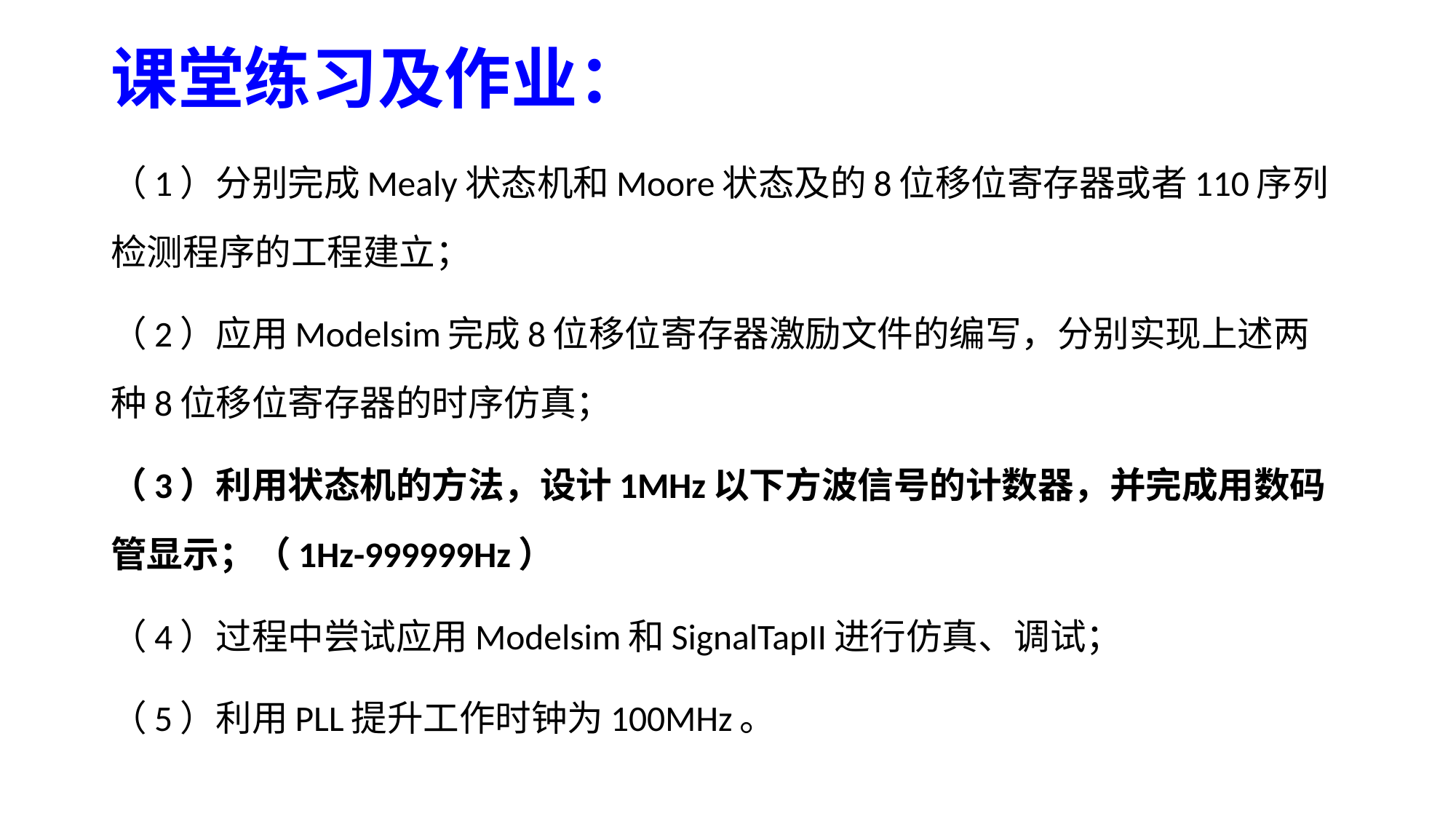

# 课堂练习及作业：
（1）分别完成Mealy状态机和Moore状态及的8位移位寄存器或者110序列检测程序的工程建立；
（2）应用Modelsim完成8位移位寄存器激励文件的编写，分别实现上述两种8位移位寄存器的时序仿真；
（3）利用状态机的方法，设计1MHz以下方波信号的计数器，并完成用数码管显示；（1Hz-999999Hz）
（4）过程中尝试应用Modelsim和SignalTapII进行仿真、调试；
（5）利用PLL提升工作时钟为100MHz。